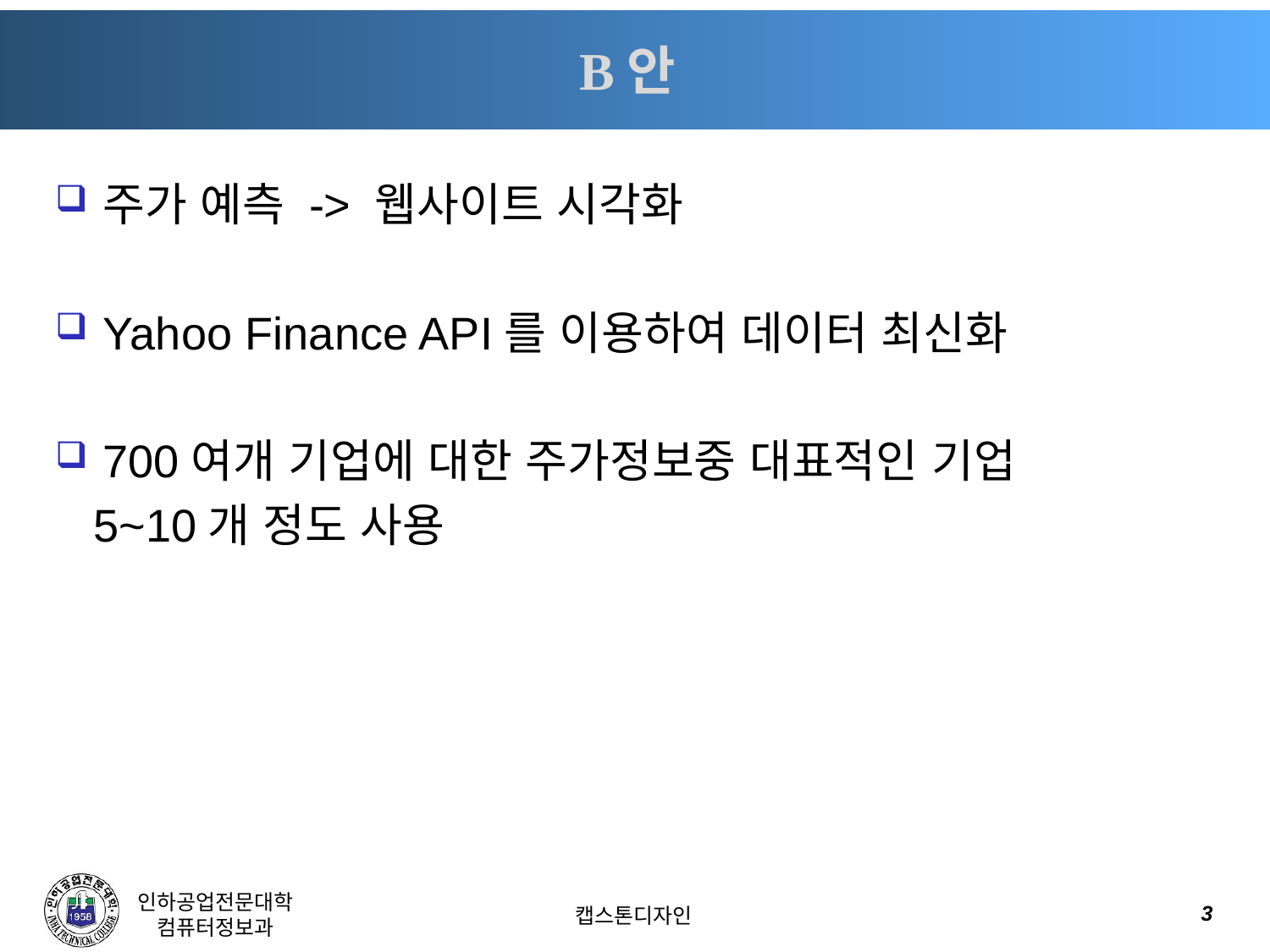

# B안
주가 예측 -> 웹사이트 시각화

Yahoo Finance API를 이용하여 데이터 최신화

700여개 기업에 대한 주가정보중 대표적인 기업
   5~10개 정도 사용